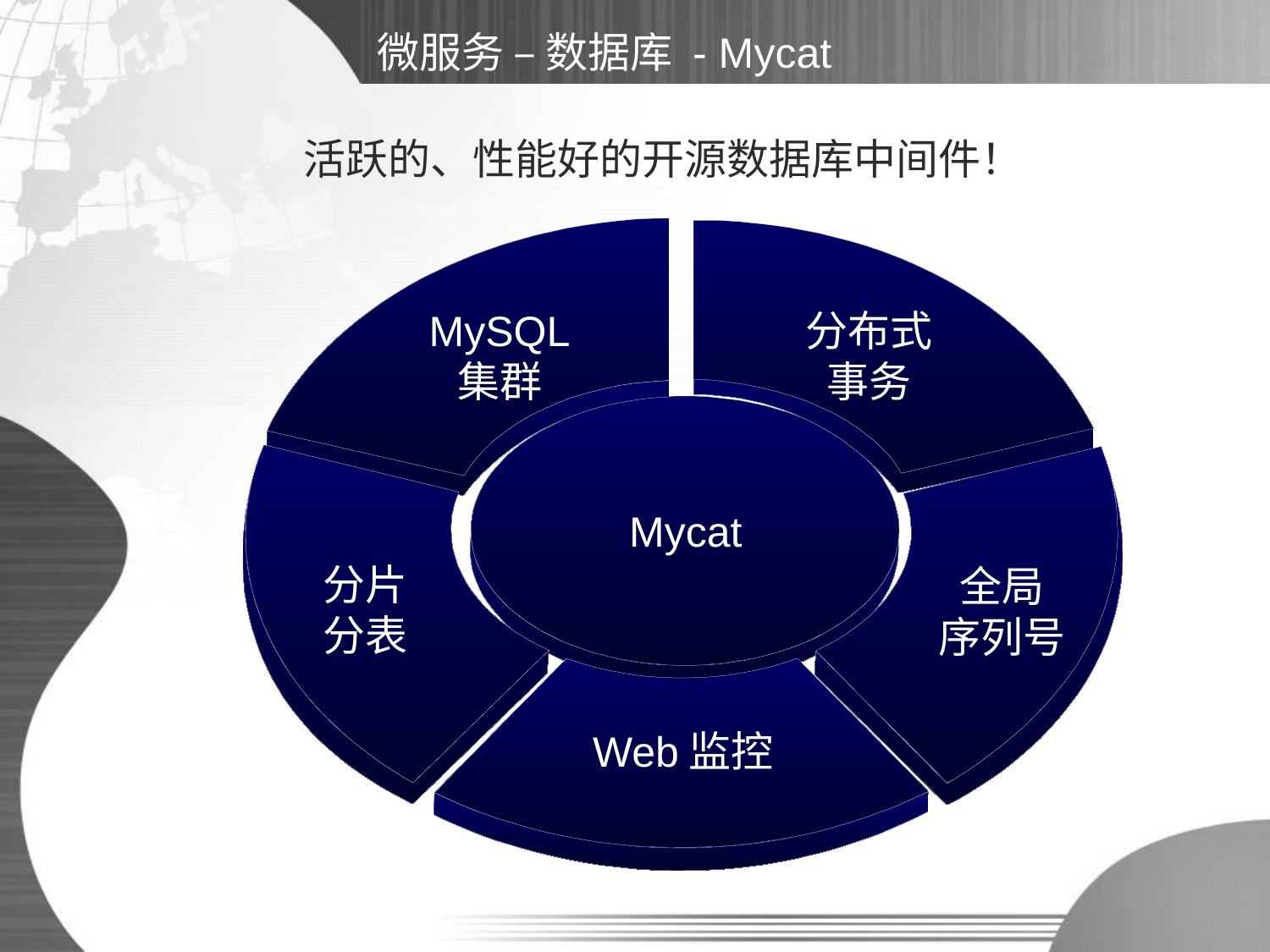

微服务 – 数据库 - Mycat
活跃的、性能好的开源数据库中间件！

MySQL
集群
分布式
事务

Mycat

分片
分表
全局
序列号

Web监控